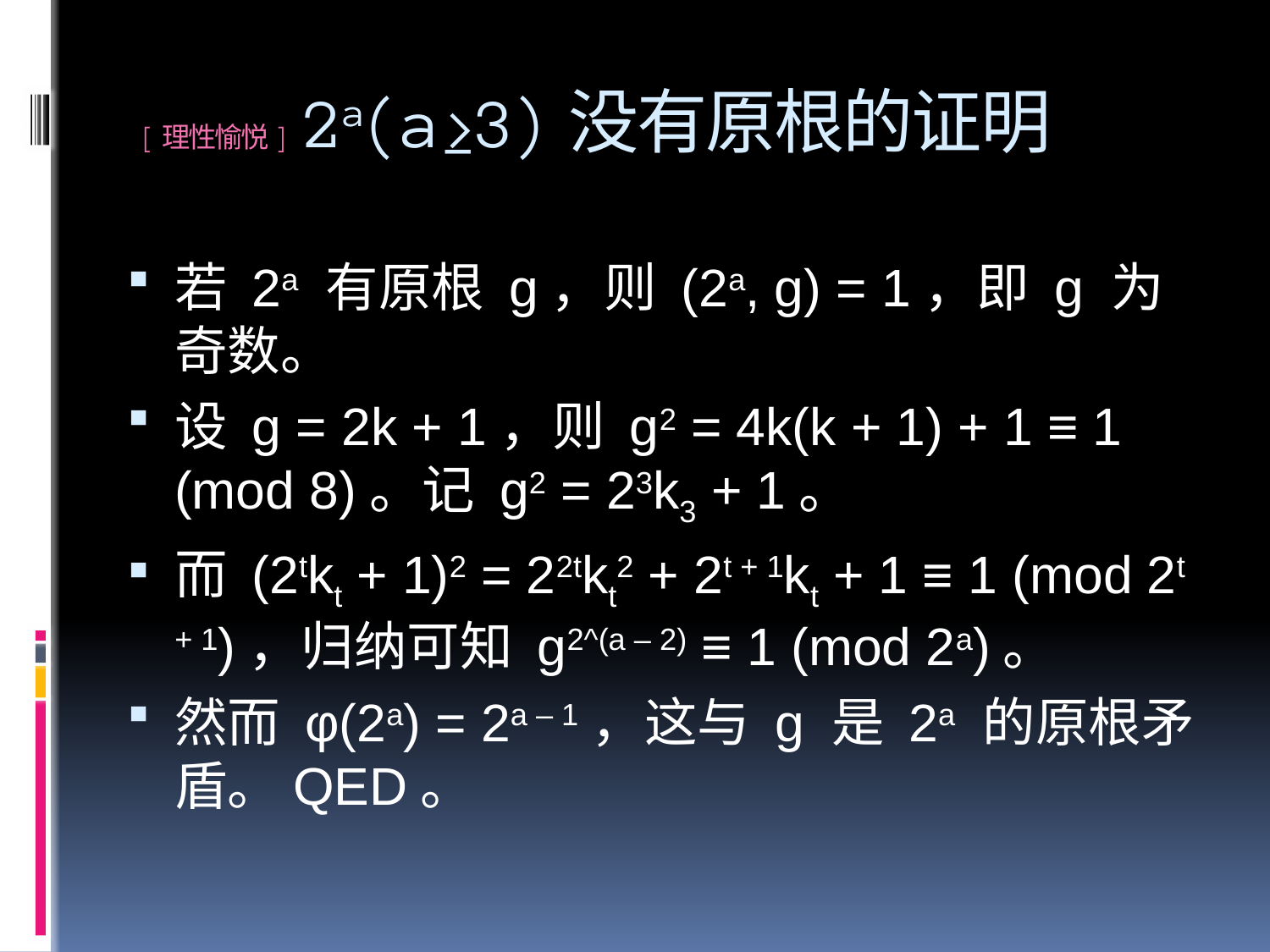

# [理性愉悦] 2a(a≥3)没有原根的证明
若 2a 有原根 g，则 (2a, g) = 1，即 g 为奇数。
设 g = 2k + 1，则 g2 = 4k(k + 1) + 1 ≡ 1 (mod 8)。记 g2 = 23k3 + 1。
而 (2tkt + 1)2 = 22tkt2 + 2t + 1kt + 1 ≡ 1 (mod 2t + 1)，归纳可知 g2^(a – 2) ≡ 1 (mod 2a)。
然而 φ(2a) = 2a – 1，这与 g 是 2a 的原根矛盾。QED。